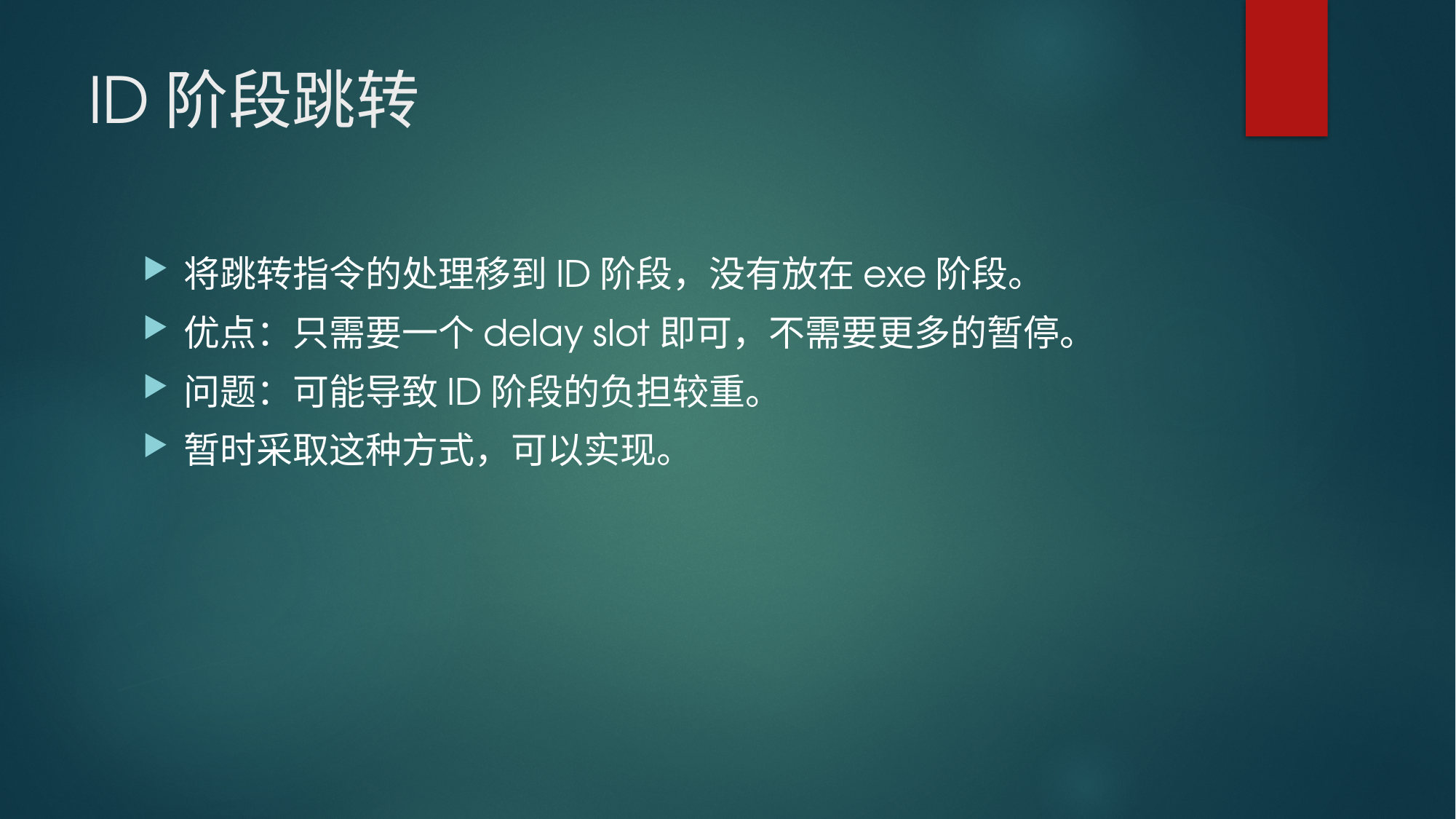

# ID阶段跳转
将跳转指令的处理移到ID阶段，没有放在exe阶段。
优点：只需要一个delay slot即可，不需要更多的暂停。
问题：可能导致ID阶段的负担较重。
暂时采取这种方式，可以实现。